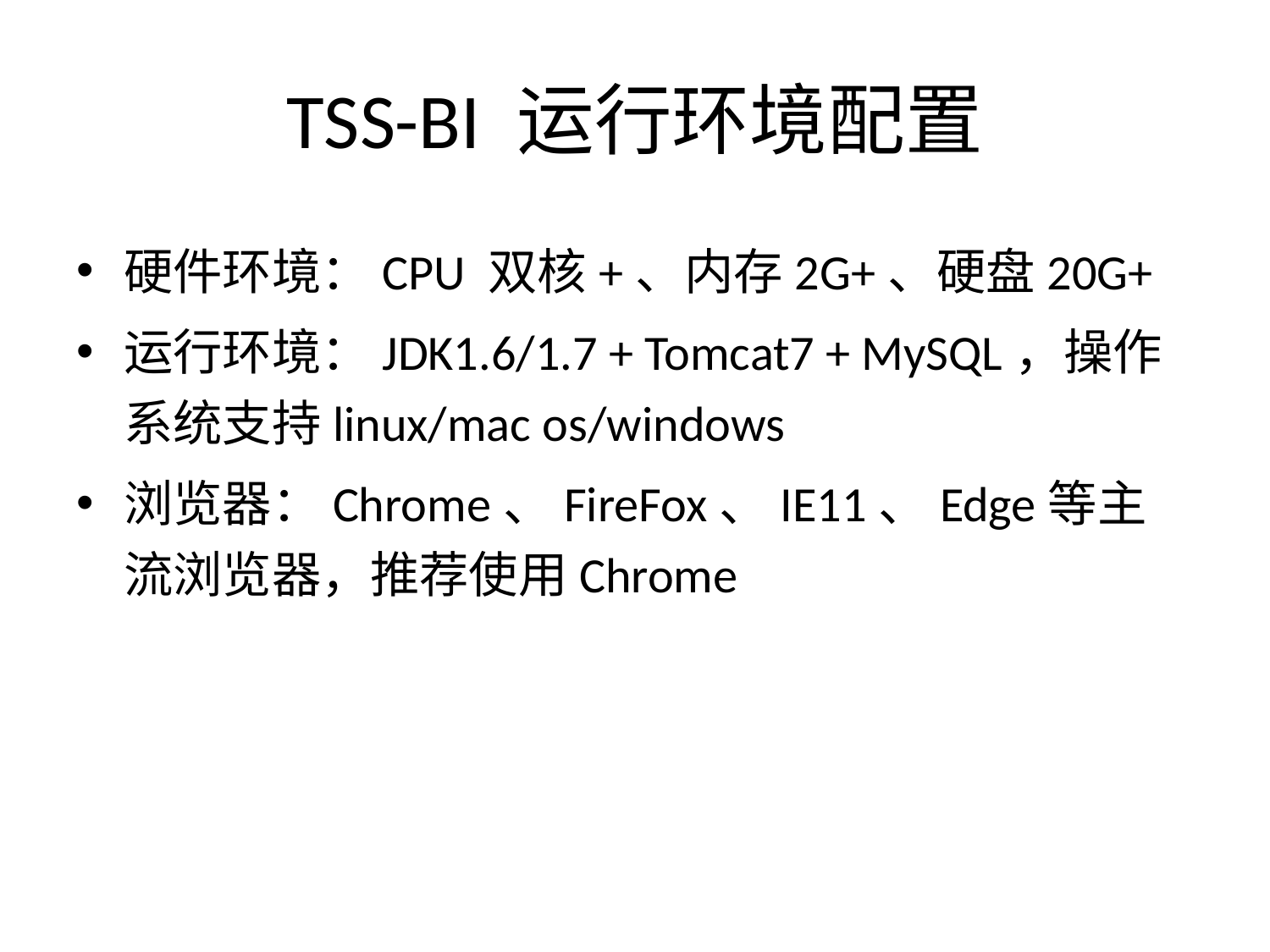

# TSS-BI 运行环境配置
硬件环境：CPU 双核+、内存2G+、硬盘20G+
运行环境：JDK1.6/1.7 + Tomcat7 + MySQL，操作系统支持linux/mac os/windows
浏览器：Chrome、FireFox、IE11、Edge等主流浏览器，推荐使用Chrome